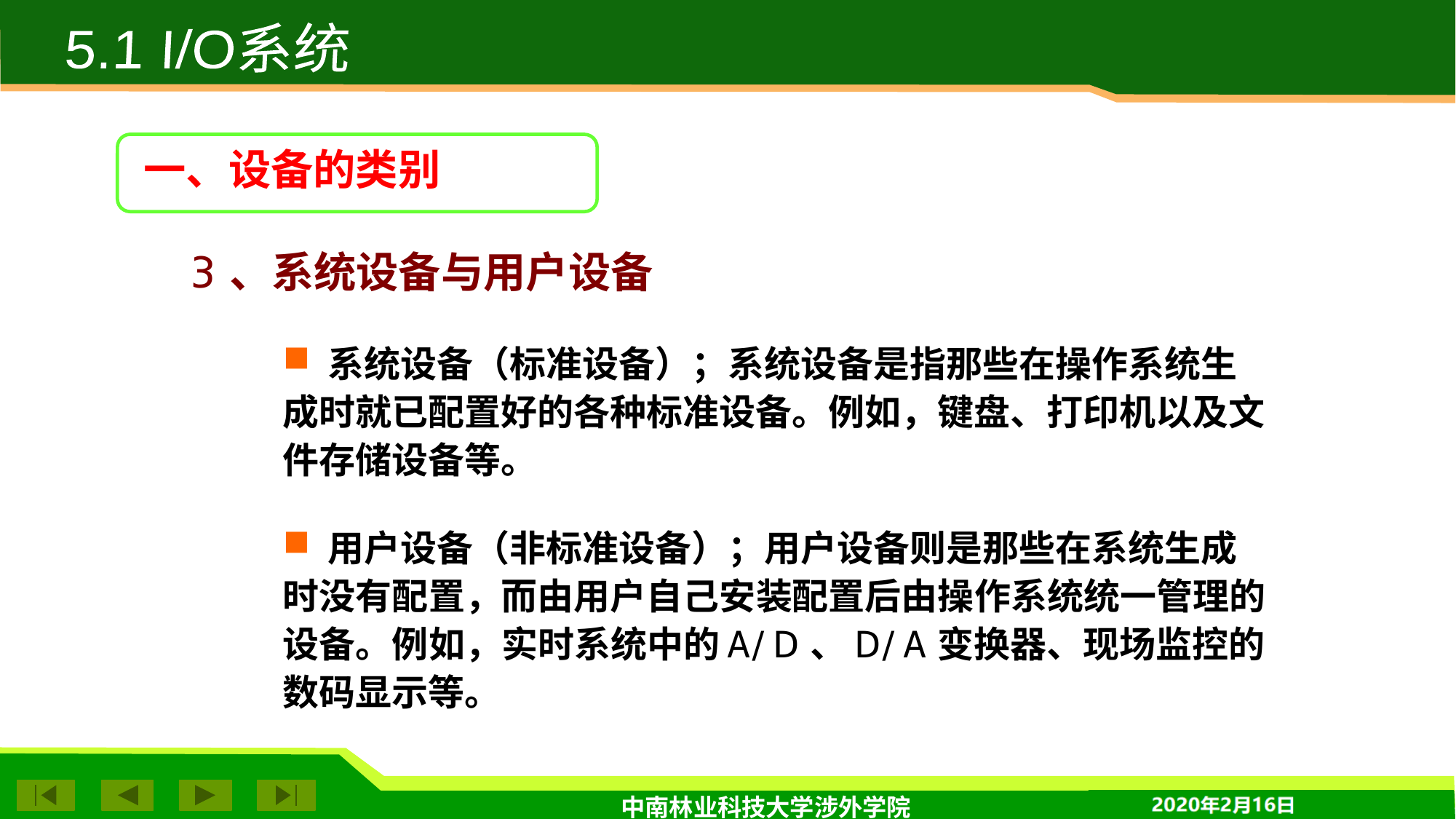

5.1 I/O系统

一、设备的类别
 3、系统设备与用户设备
 系统设备（标准设备）；系统设备是指那些在操作系统生成时就已配置好的各种标准设备。例如，键盘、打印机以及文件存储设备等。

 用户设备（非标准设备）；用户设备则是那些在系统生成时没有配置，而由用户自己安装配置后由操作系统统一管理的设备。例如，实时系统中的A/D、D/A变换器、现场监控的数码显示等。